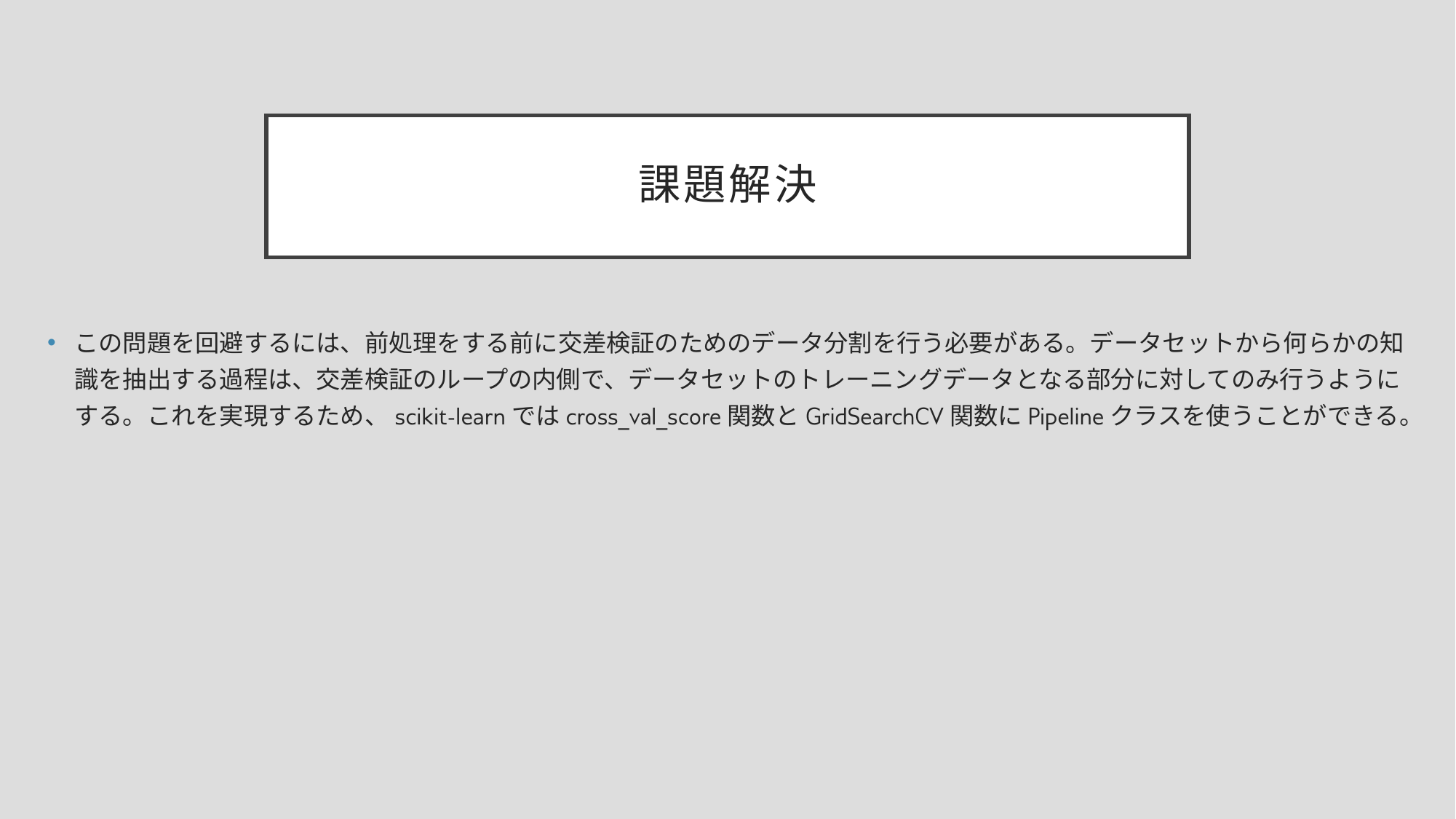

# 課題解決
この問題を回避するには、前処理をする前に交差検証のためのデータ分割を行う必要がある。データセットから何らかの知識を抽出する過程は、交差検証のループの内側で、データセットのトレーニングデータとなる部分に対してのみ行うようにする。これを実現するため、scikit-learnではcross_val_score関数とGridSearchCV関数にPipelineクラスを使うことができる。